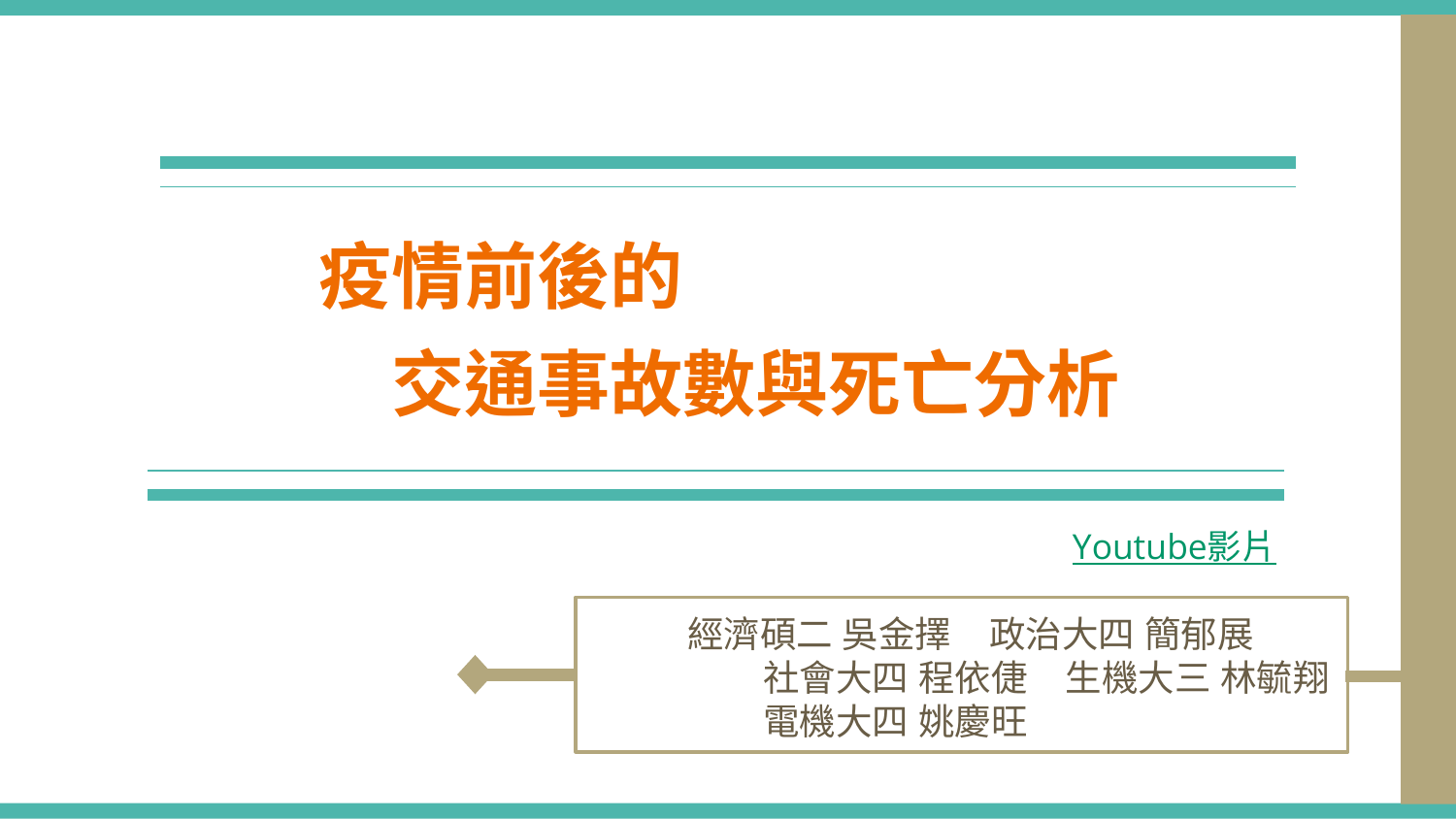

# 疫情前後的
交通事故數與死亡分析
Youtube影片
 經濟碩二 吳金擇    政治大四 簡郁展
   	  社會大四 程依倢    生機大三 林毓翔
   	  電機大四 姚慶旺